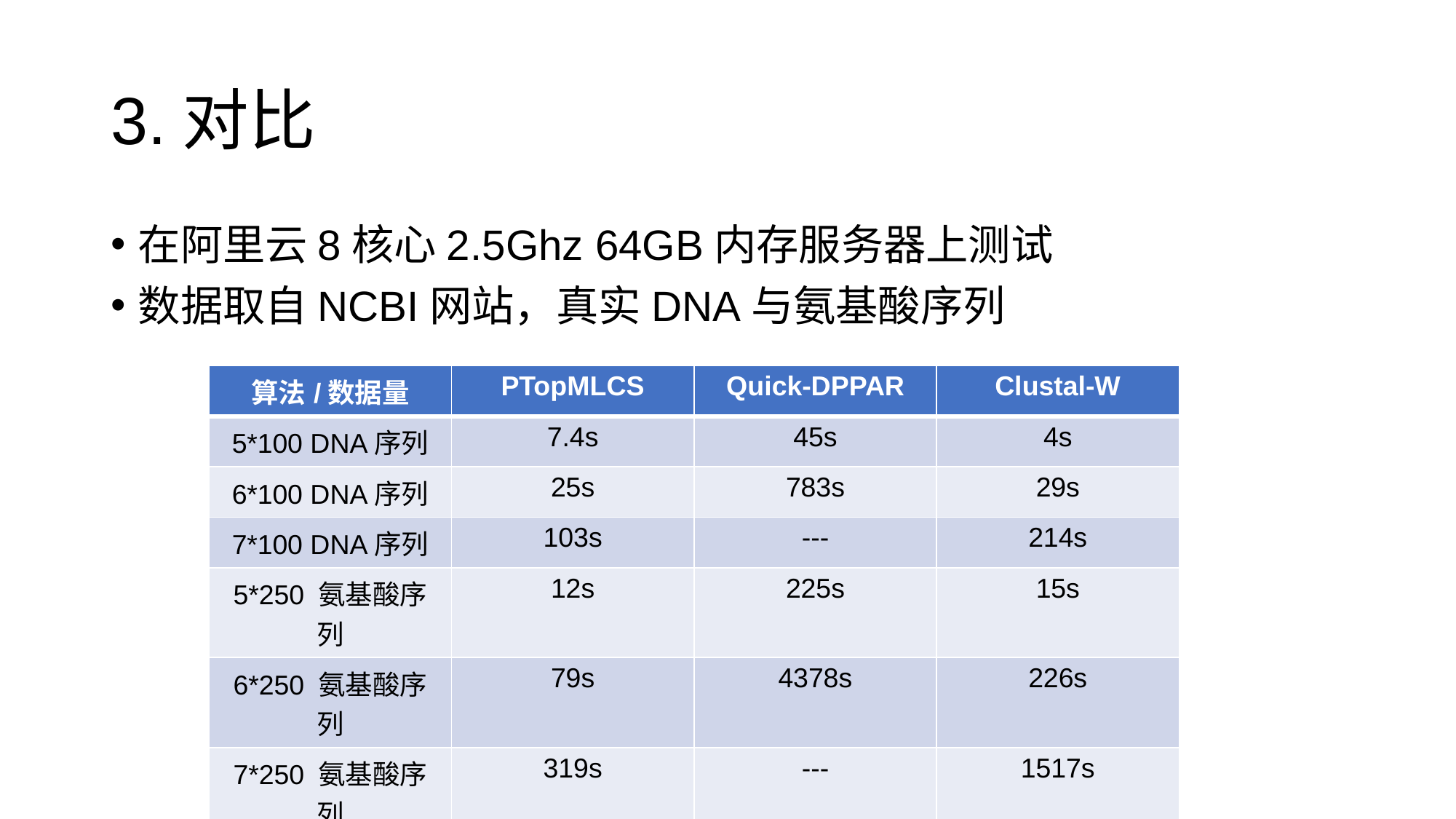

# 3.对比
在阿里云8核心2.5Ghz 64GB内存服务器上测试
数据取自NCBI网站，真实DNA与氨基酸序列

| 算法/数据量 | PTopMLCS | Quick-DPPAR | Clustal-W |
| --- | --- | --- | --- |
| 5\*100 DNA序列 | 7.4s | 45s | 4s |
| 6\*100 DNA序列 | 25s | 783s | 29s |
| 7\*100 DNA序列 | 103s | --- | 214s |
| 5\*250 氨基酸序列 | 12s | 225s | 15s |
| 6\*250 氨基酸序列 | 79s | 4378s | 226s |
| 7\*250 氨基酸序列 | 319s | --- | 1517s |